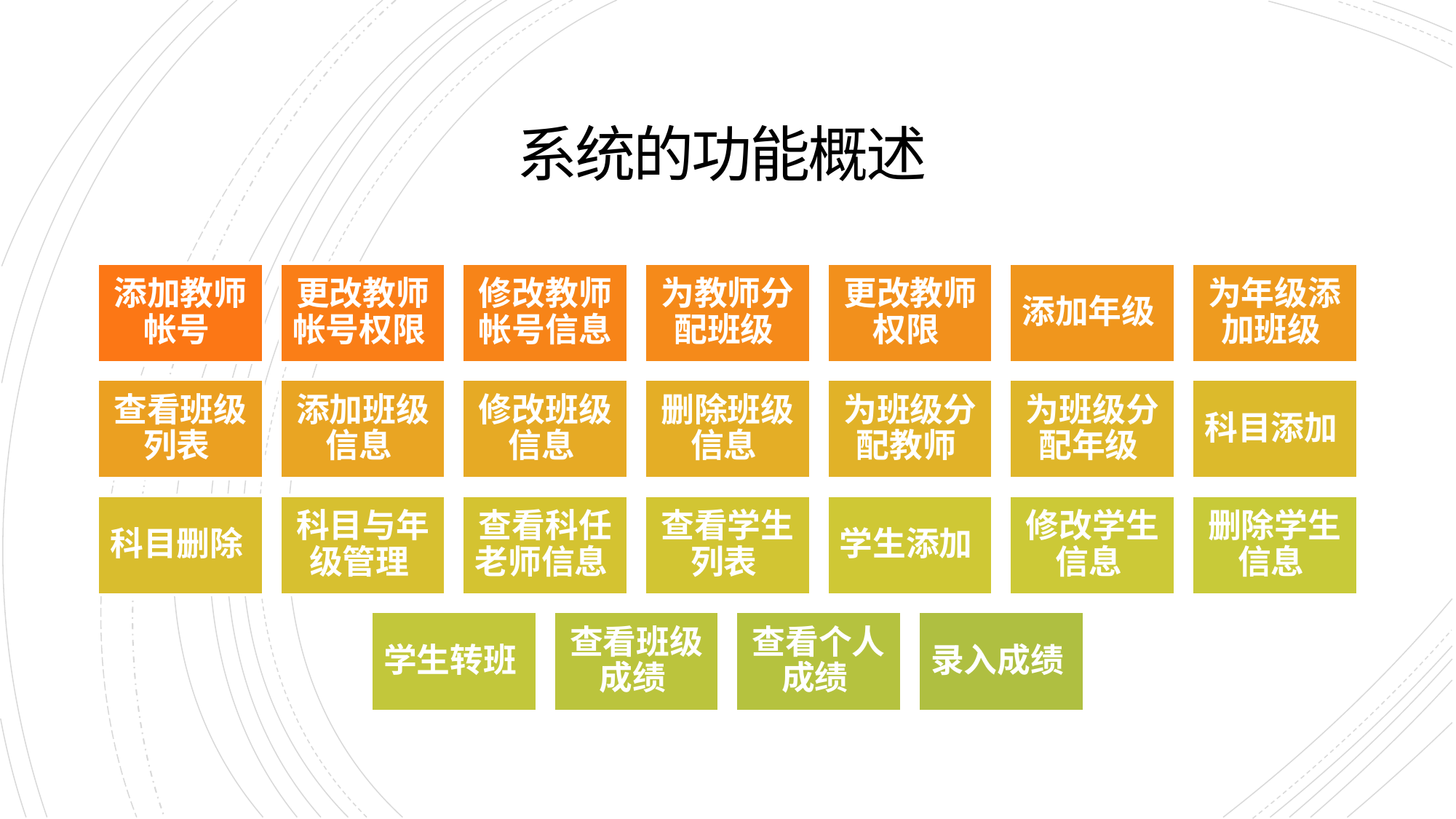

# 系统的功能概述
添加教师帐号
更改教师帐号权限
修改教师帐号信息
为教师分配班级
更改教师权限
添加年级
为年级添加班级
查看班级列表
添加班级信息
修改班级信息
删除班级信息
为班级分配教师
为班级分配年级
科目添加
科目删除
科目与年级管理
查看科任老师信息
查看学生列表
学生添加
修改学生信息
删除学生信息
学生转班
查看班级成绩
查看个人成绩
录入成绩